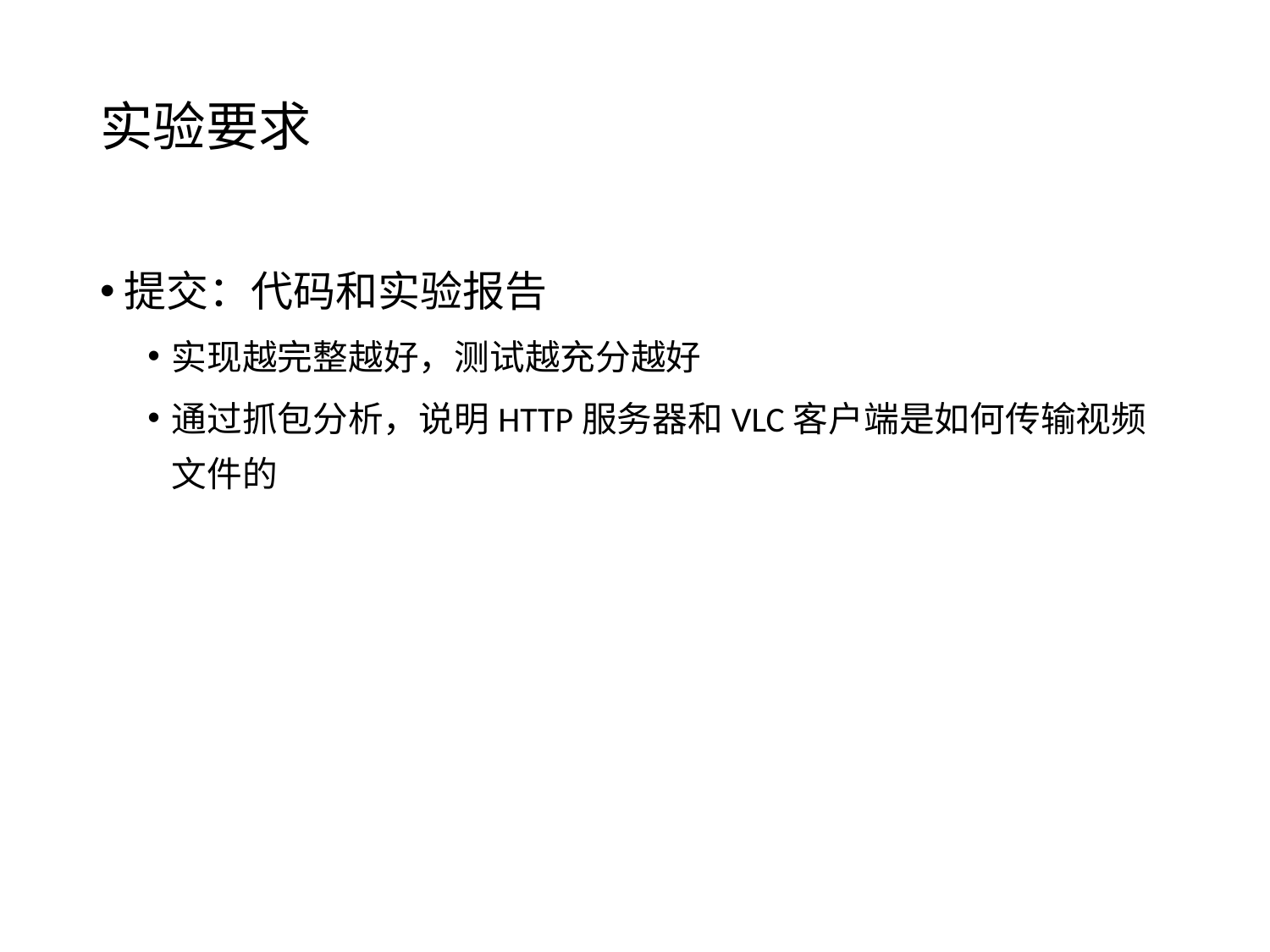

# 实验要求
提交：代码和实验报告
实现越完整越好，测试越充分越好
通过抓包分析，说明HTTP服务器和VLC客户端是如何传输视频文件的
35